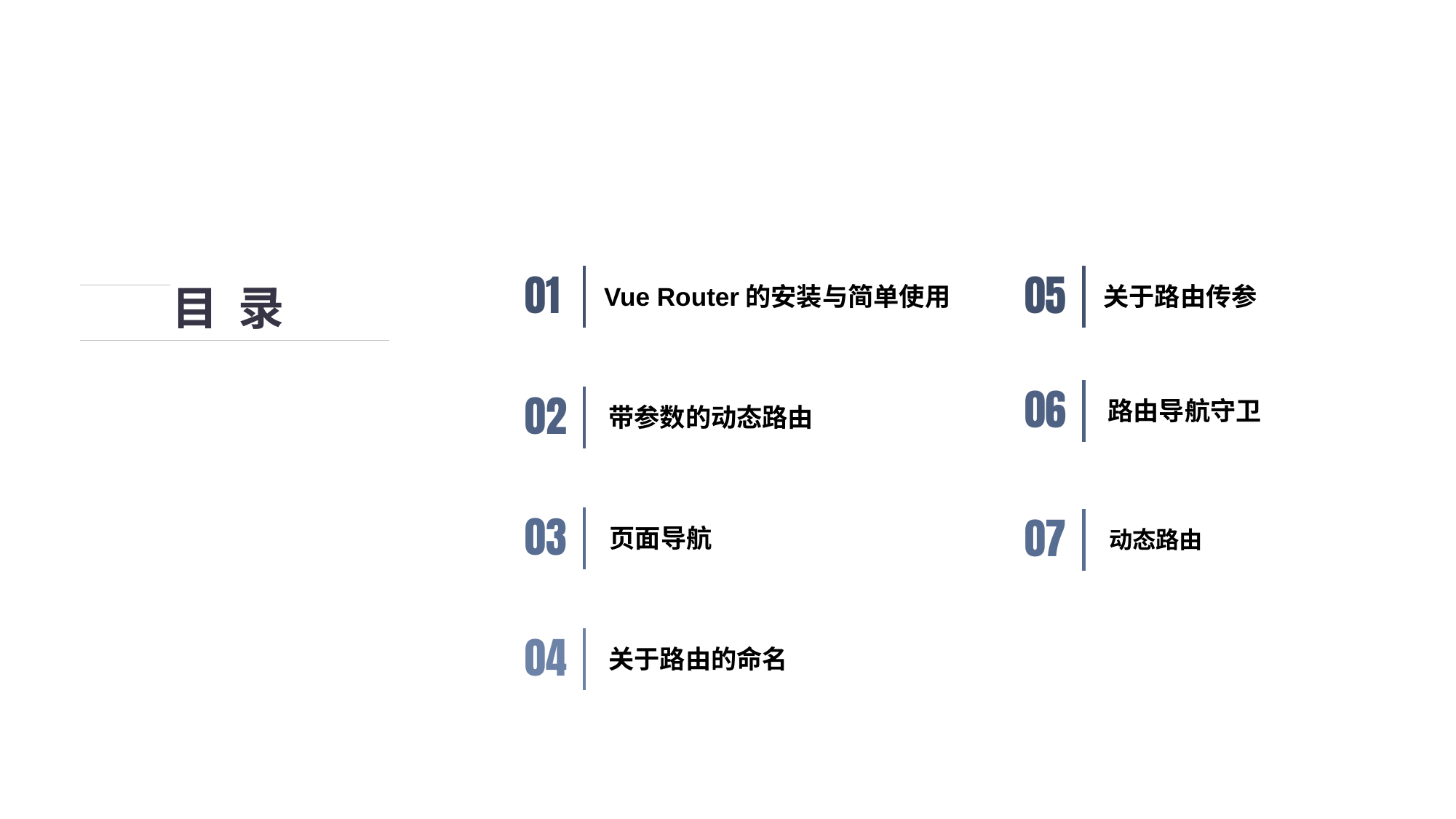

目  录
01
Vue Router的安装与简单使用
05
关于路由传参
06
路由导航守卫
02
带参数的动态路由
03
页面导航
07
动态路由
04
关于路由的命名